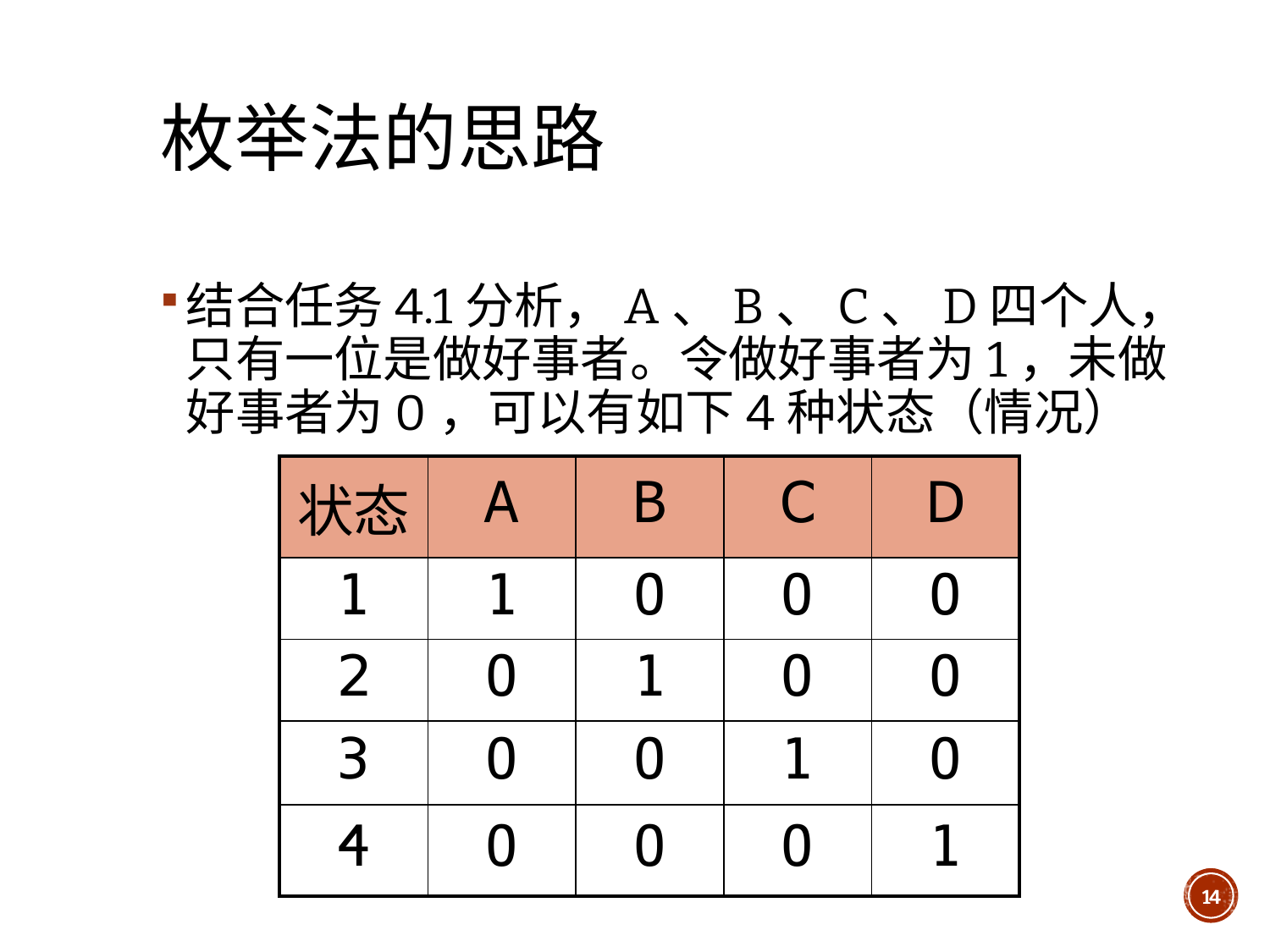

# 枚举法的思路
结合任务4.1分析，A、B、C、D四个人，只有一位是做好事者。令做好事者为1，未做好事者为0，可以有如下4种状态（情况）
| 状态 | A | B | C | D |
| --- | --- | --- | --- | --- |
| 1 | 1 | 0 | 0 | 0 |
| 2 | 0 | 1 | 0 | 0 |
| 3 | 0 | 0 | 1 | 0 |
| 4 | 0 | 0 | 0 | 1 |
14